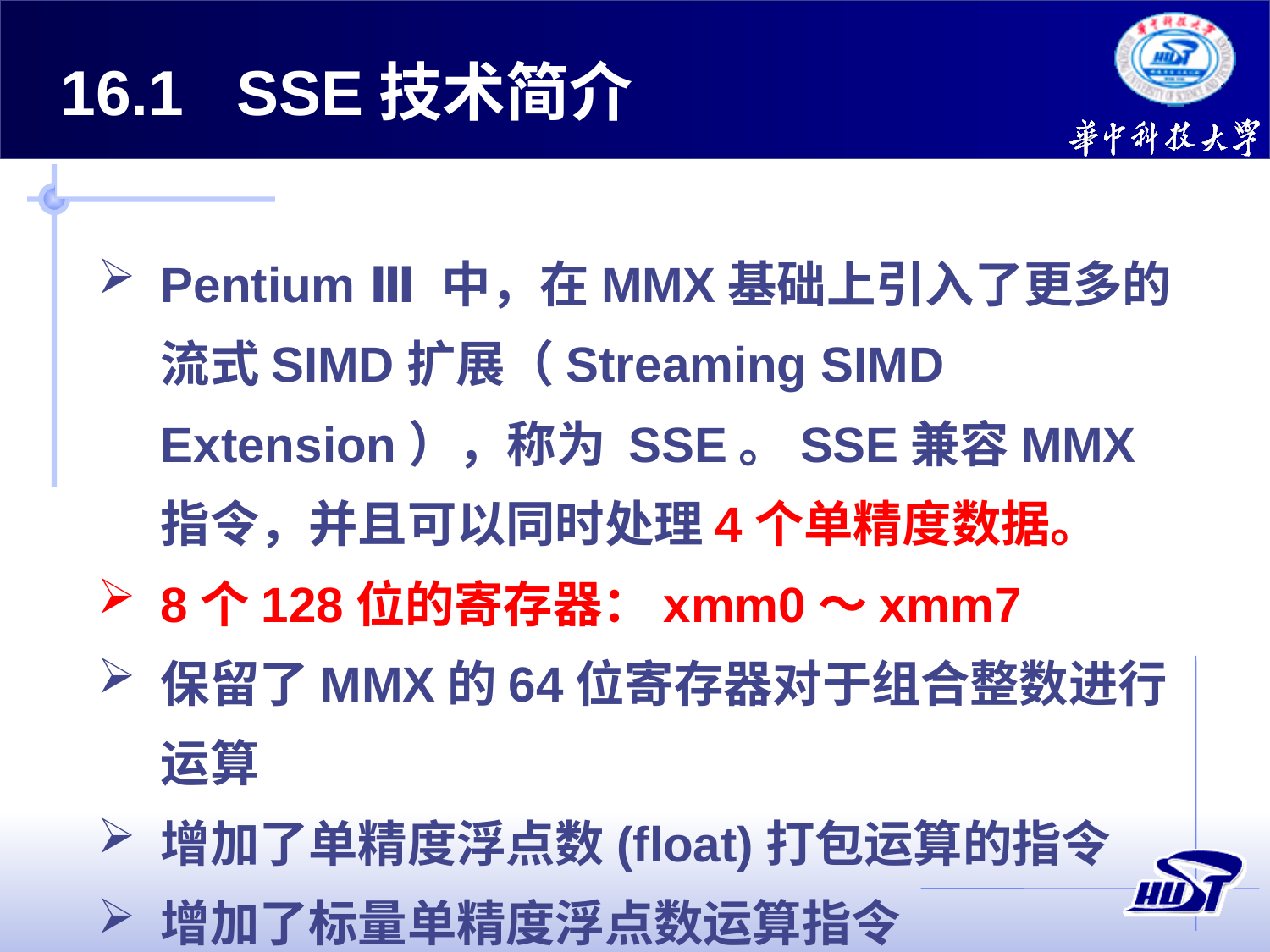

16.1   SSE技术简介
Pentium Ⅲ 中，在MMX基础上引入了更多的流式SIMD扩展（Streaming SIMD Extension），称为 SSE。SSE兼容MMX指令，并且可以同时处理4个单精度数据。
8个128位的寄存器：xmm0～xmm7
保留了MMX的64位寄存器对于组合整数进行运算
增加了单精度浮点数(float)打包运算的指令
增加了标量单精度浮点数运算指令